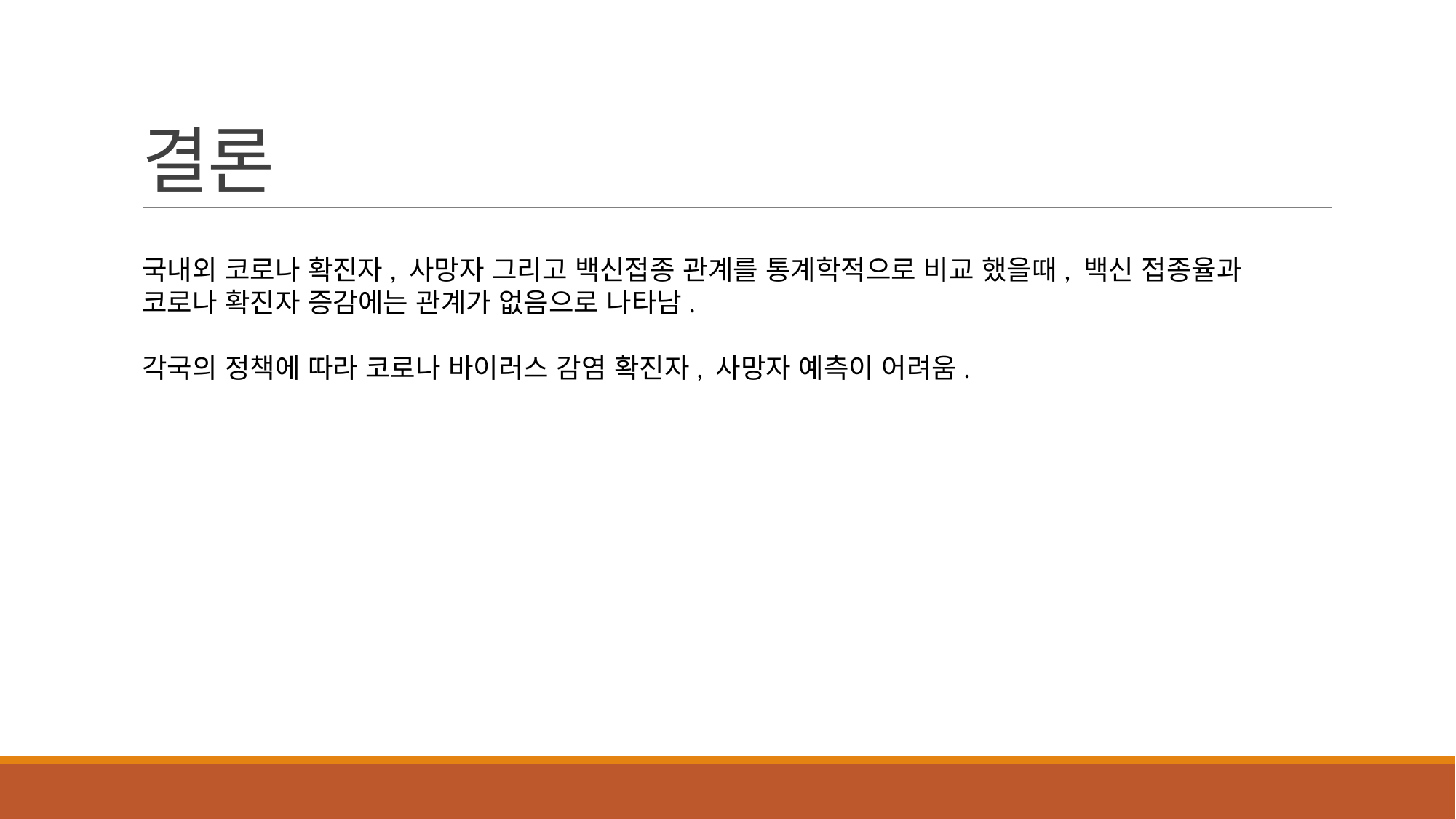

# 결론
국내외 코로나 확진자, 사망자 그리고 백신접종 관계를 통계학적으로 비교 했을때, 백신 접종율과 코로나 확진자 증감에는 관계가 없음으로 나타남.

각국의 정책에 따라 코로나 바이러스 감염 확진자, 사망자 예측이 어려움.